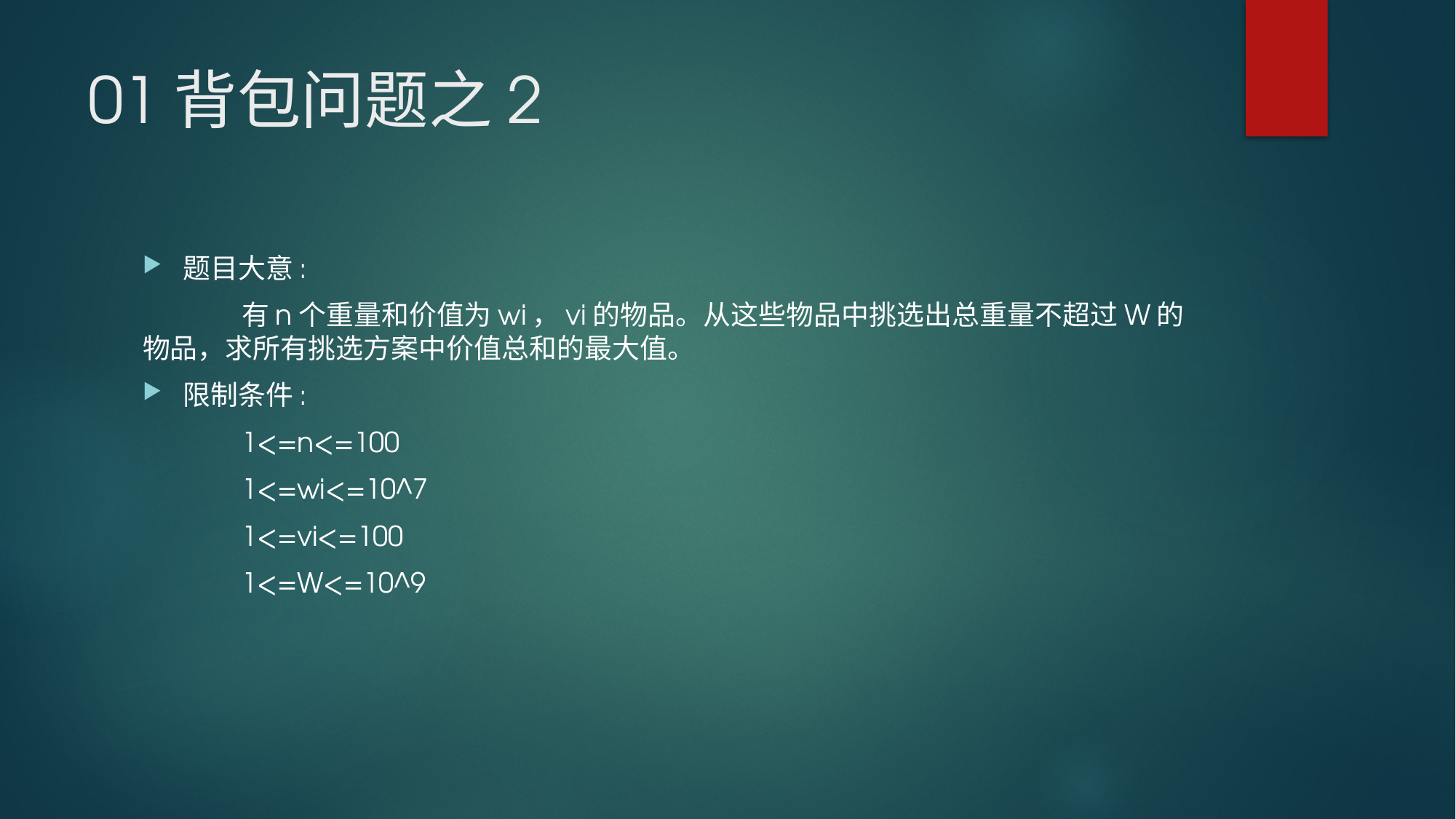

# 01背包问题之2
题目大意:
	有n个重量和价值为wi，vi的物品。从这些物品中挑选出总重量不超过W的物品，求所有挑选方案中价值总和的最大值。
限制条件:
	1<=n<=100
	1<=wi<=10^7
	1<=vi<=100
	1<=W<=10^9